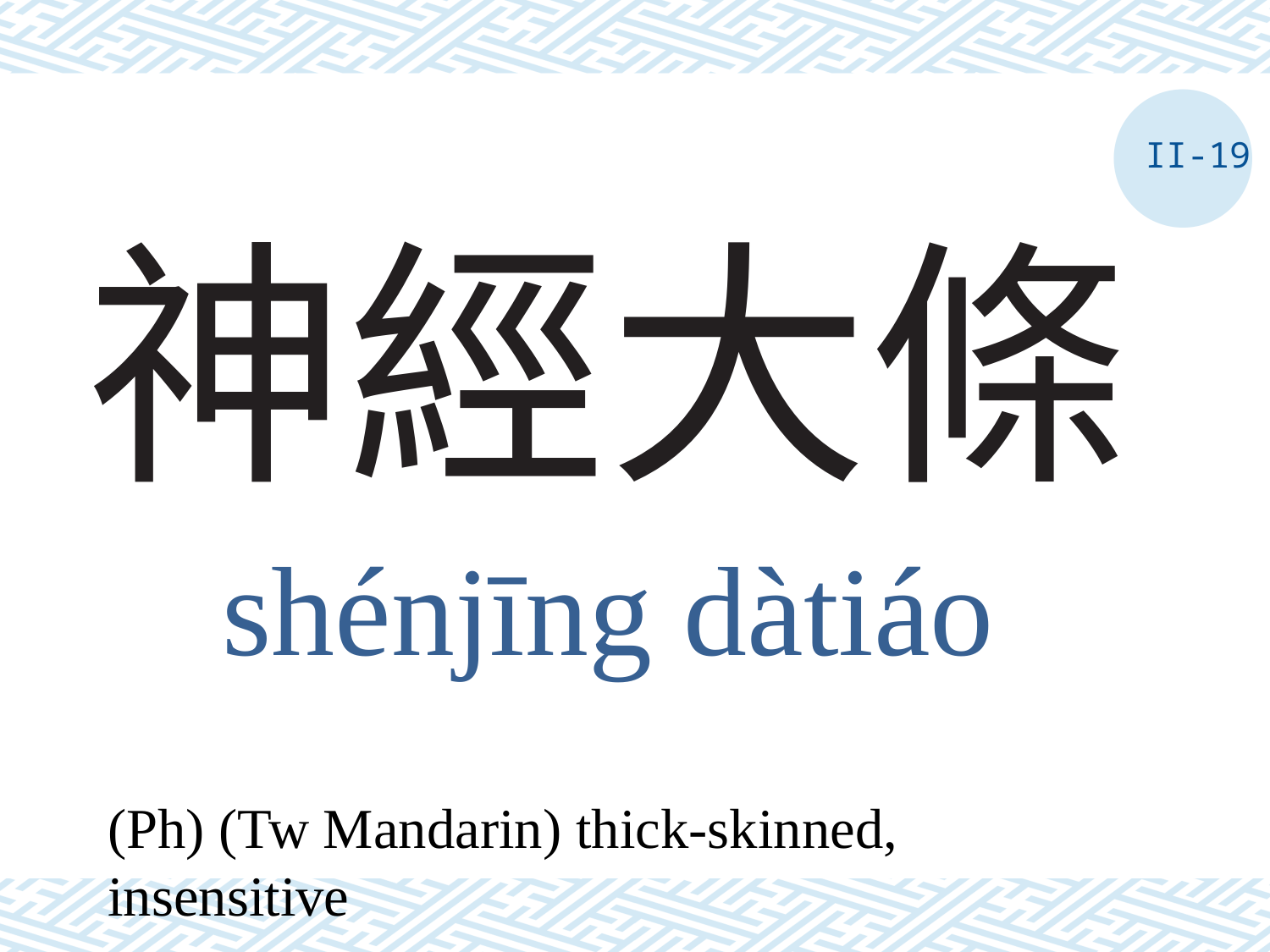

II-19

# 神經大條
shénjīng dàtiáo

(Ph) (Tw Mandarin) thick-skinned, insensitive